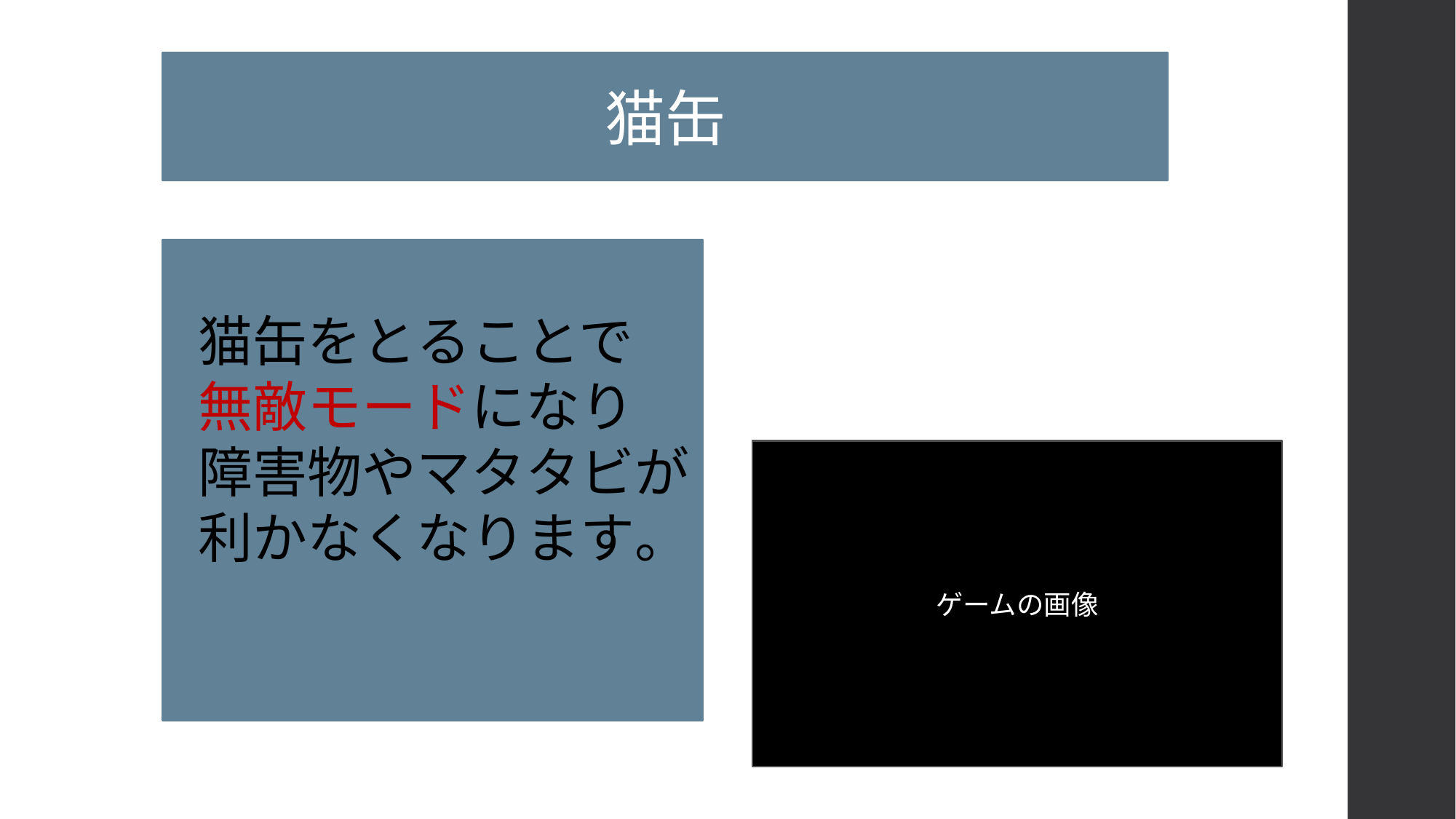

猫缶

猫缶をとることで
無敵モードになり
障害物やマタタビが
利かなくなります。
ゲームの画像